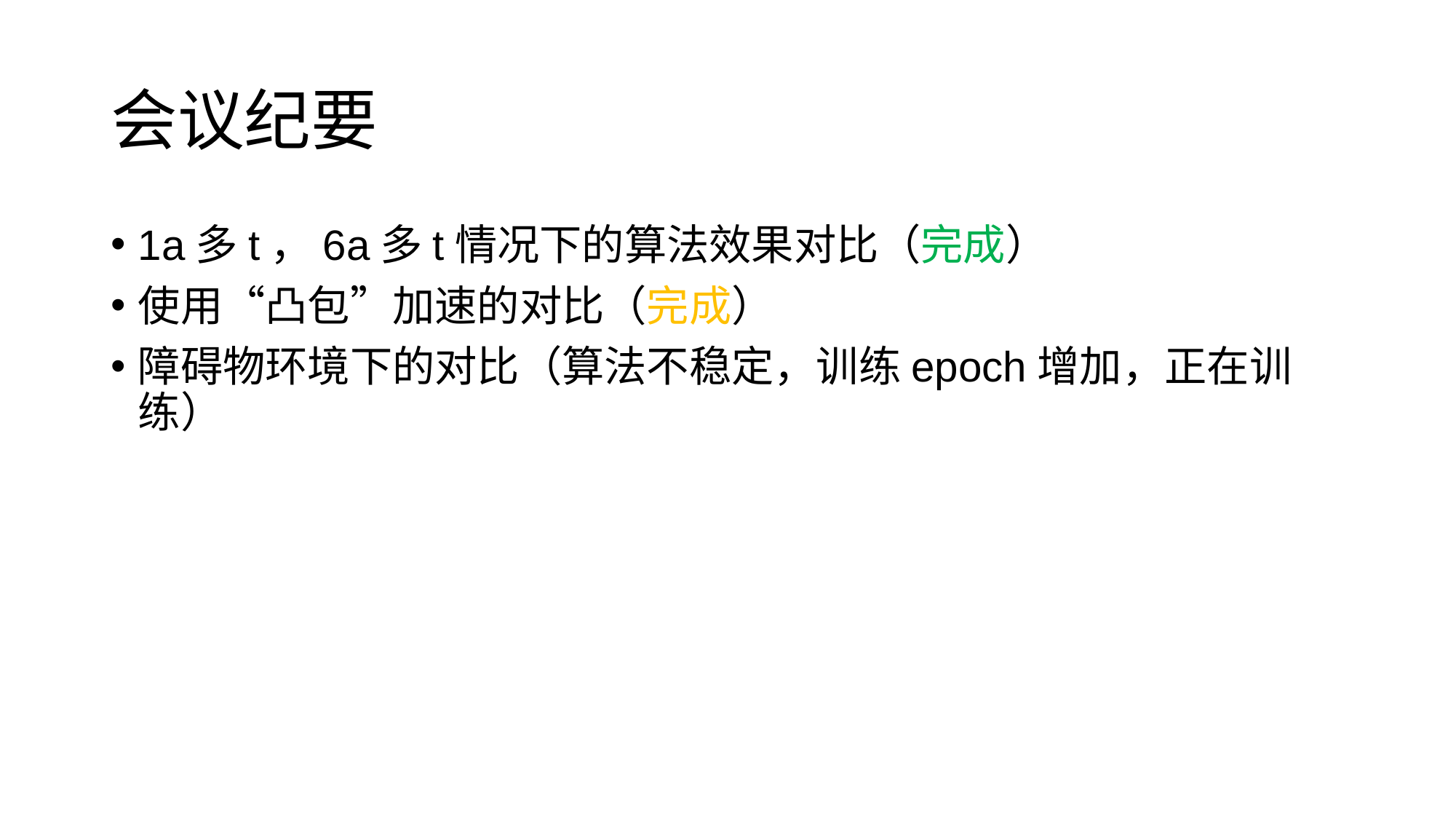

# 会议纪要
1a多t，6a多t情况下的算法效果对比（完成）
使用“凸包”加速的对比（完成）
障碍物环境下的对比（算法不稳定，训练epoch增加，正在训练）